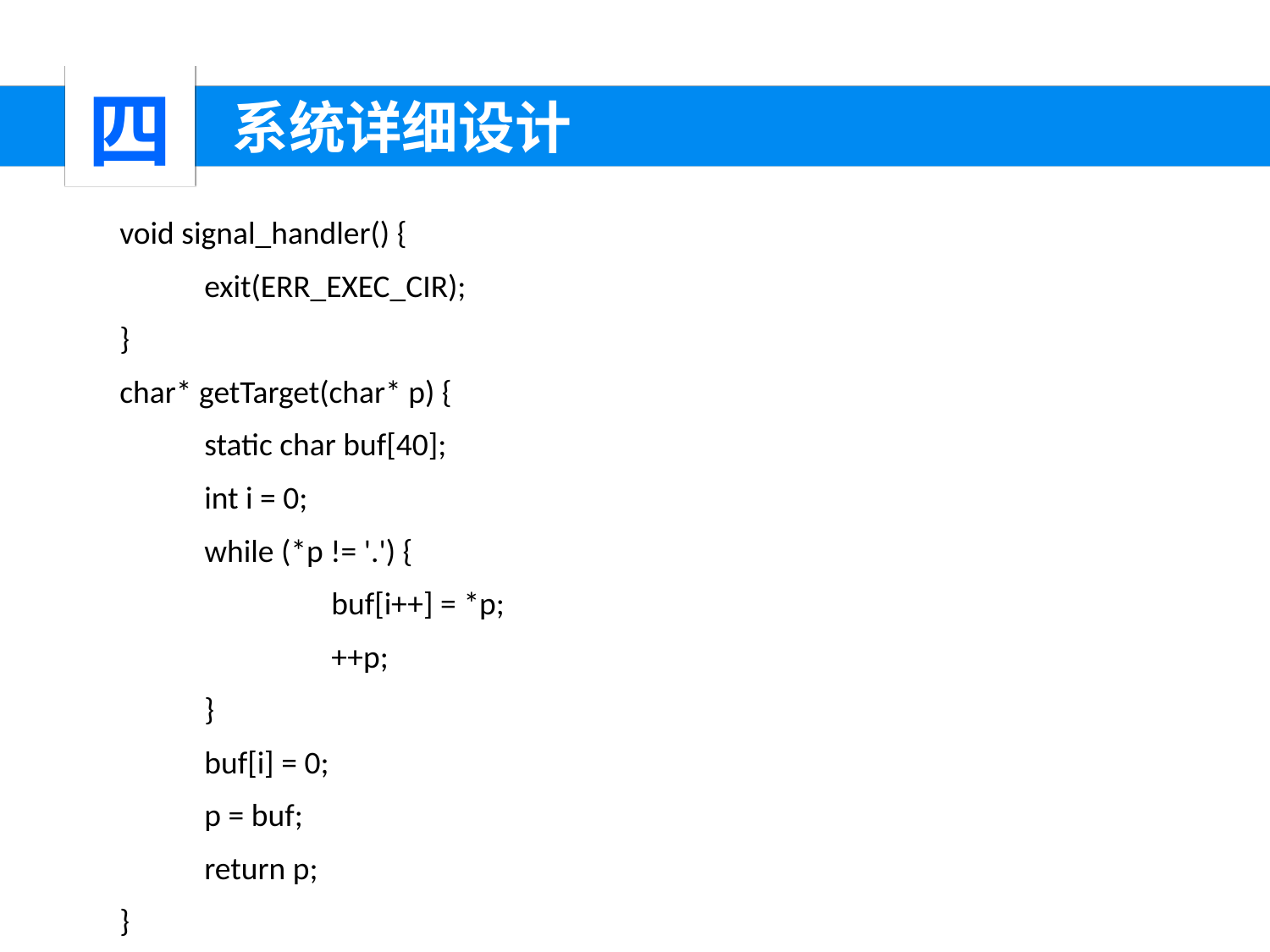

四
                系统详细设计
void signal_handler() {
	exit(ERR_EXEC_CIR);
}
char* getTarget(char* p) {
	static char buf[40];
	int i = 0;
	while (*p != '.') {
		buf[i++] = *p;
		++p;
	}
	buf[i] = 0;
	p = buf;
	return p;
}